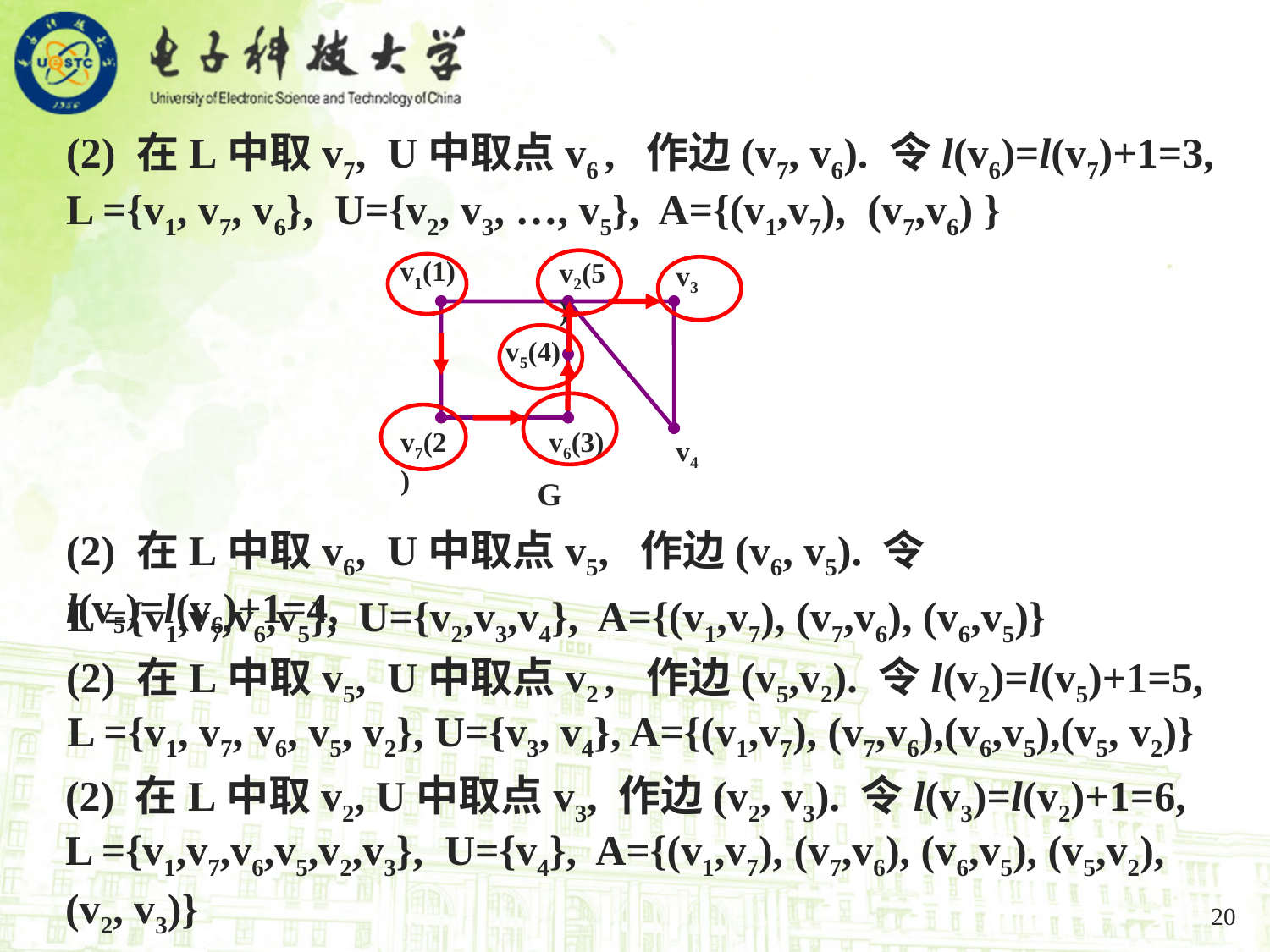

(2) 在L中取v7,  U中取点v6 ,  作边(v7, v6). 令l(v6)=l(v7)+1=3,

L ={v1, v7, v6},  U={v2, v3, …, v5},  A={(v1,v7),  (v7,v6) }
v1(1)
v2(5)
v3

v5(4)

v7(2)

v6(3)
v4
G

(2) 在L中取v6,  U中取点v5,  作边(v6, v5). 令l(v5)=l(v6)+1=4,
L ={v1,v7,v6,v5},  U={v2,v3,v4},  A={(v1,v7), (v7,v6), (v6,v5)}
(2) 在L中取v5,  U中取点v2 ,  作边(v5,v2). 令l(v2)=l(v5)+1=5,
L ={v1, v7, v6, v5, v2}, U={v3, v4}, A={(v1,v7), (v7,v6),(v6,v5),(v5, v2)}
(2) 在L中取v2, U中取点v3, 作边(v2, v3). 令l(v3)=l(v2)+1=6,
L ={v1,v7,v6,v5,v2,v3},  U={v4},  A={(v1,v7), (v7,v6), (v6,v5), (v5,v2),  (v2, v3)}
20